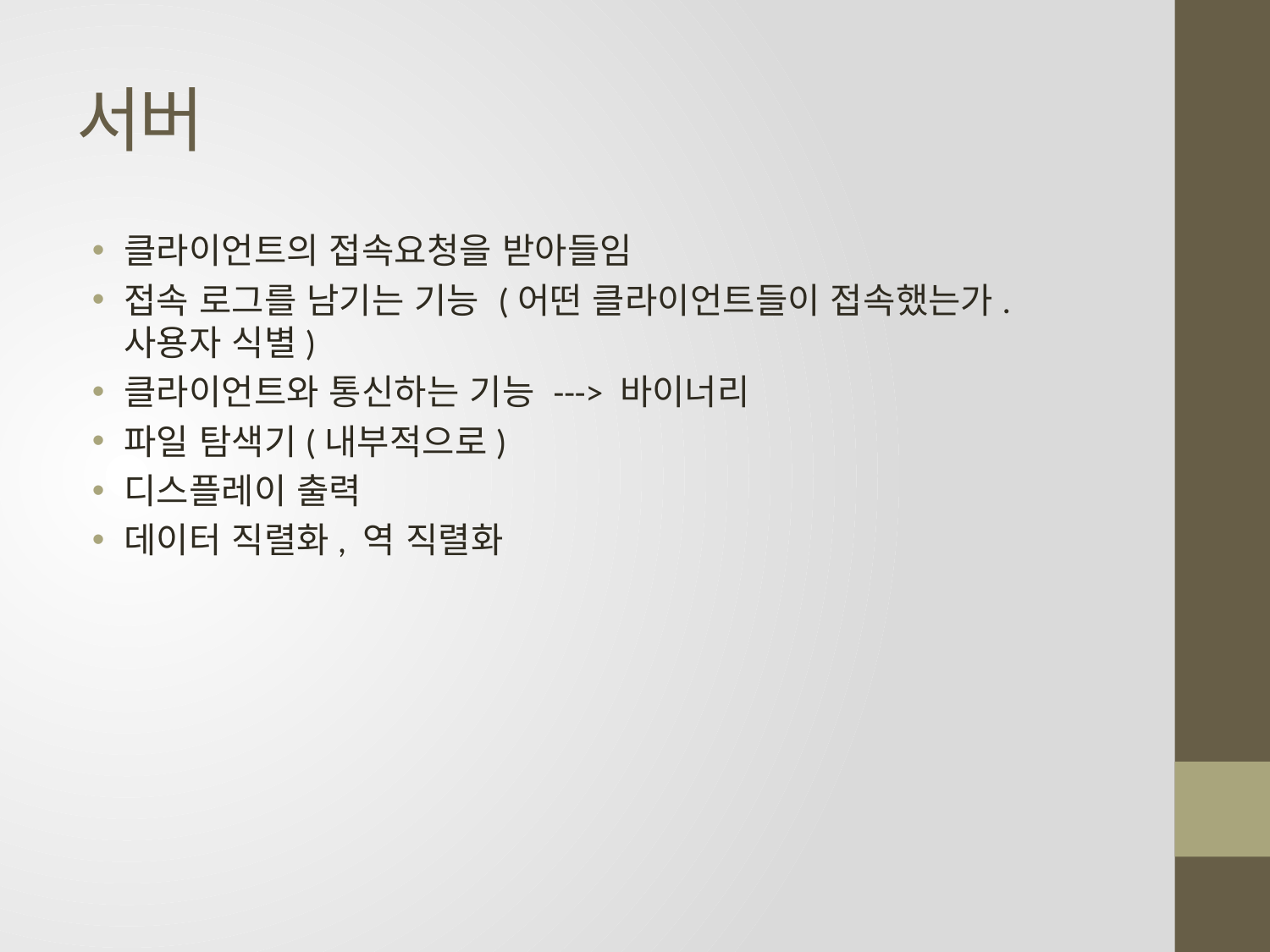

# 서버
클라이언트의 접속요청을 받아들임
접속 로그를 남기는 기능 (어떤 클라이언트들이 접속했는가. 사용자 식별)
클라이언트와 통신하는 기능 ---> 바이너리
파일 탐색기(내부적으로)
디스플레이 출력
데이터 직렬화, 역 직렬화